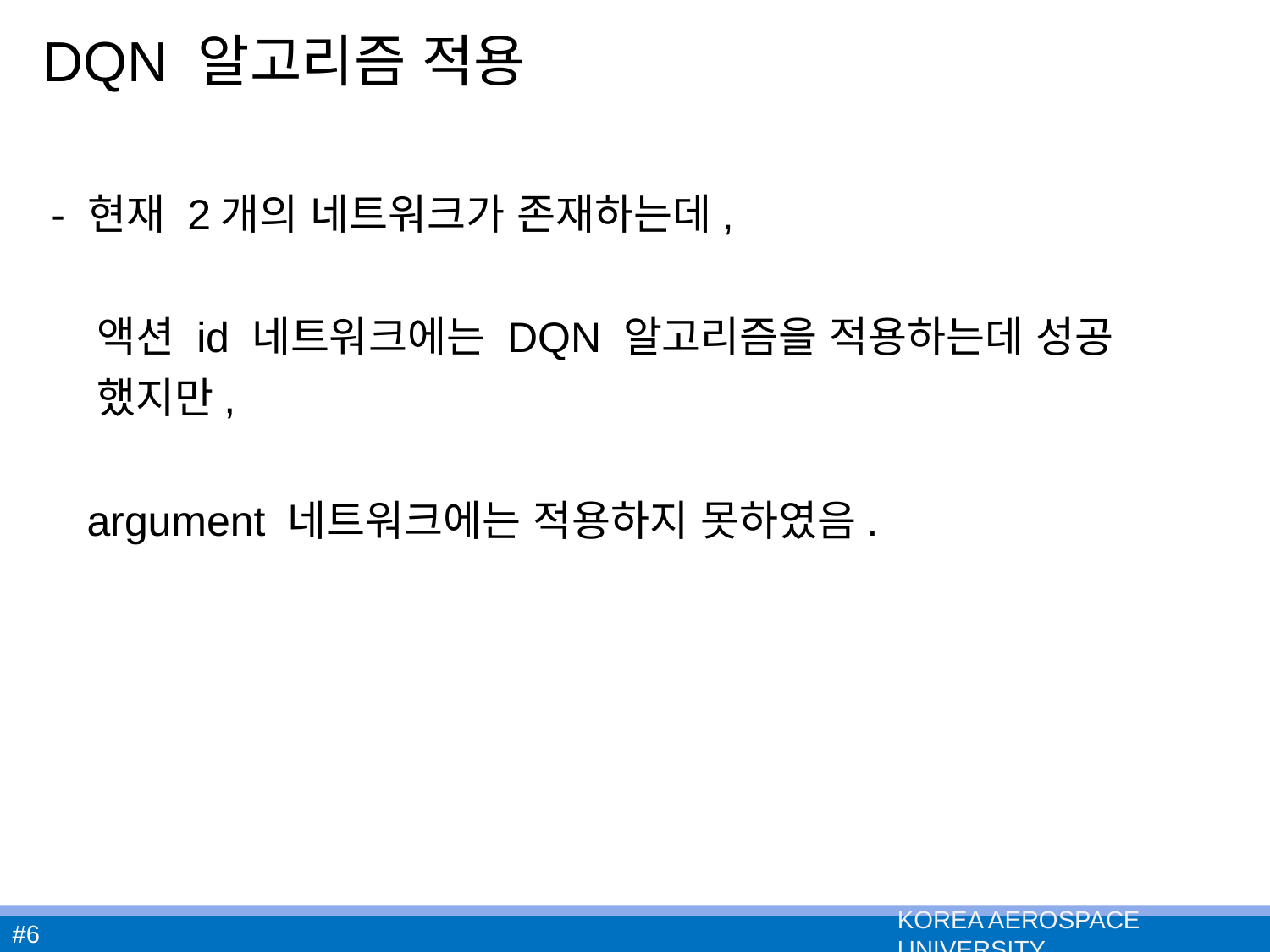

# DQN 알고리즘 적용

  - 현재 2개의 네트워크가 존재하는데,

     액션 id 네트워크에는 DQN 알고리즘을 적용하는데 성공
     했지만,

     argument 네트워크에는 적용하지 못하였음.
#6